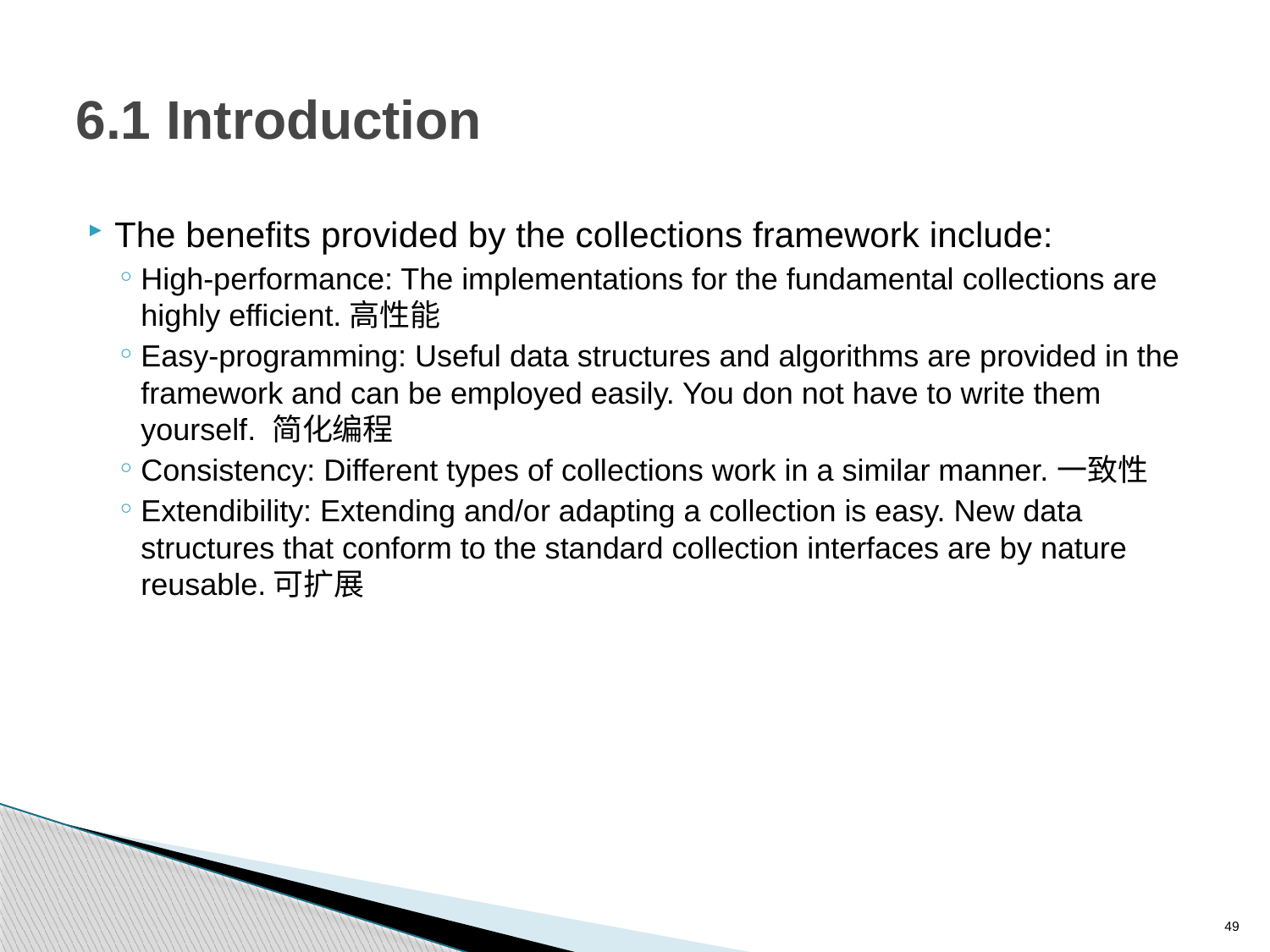

# 6.1 Introduction
The benefits provided by the collections framework include:
High-performance: The implementations for the fundamental collections are highly efficient.高性能
Easy-programming: Useful data structures and algorithms are provided in the framework and can be employed easily. You don not have to write them yourself. 简化编程
Consistency: Different types of collections work in a similar manner.一致性
Extendibility: Extending and/or adapting a collection is easy. New data structures that conform to the standard collection interfaces are by nature reusable.可扩展

49